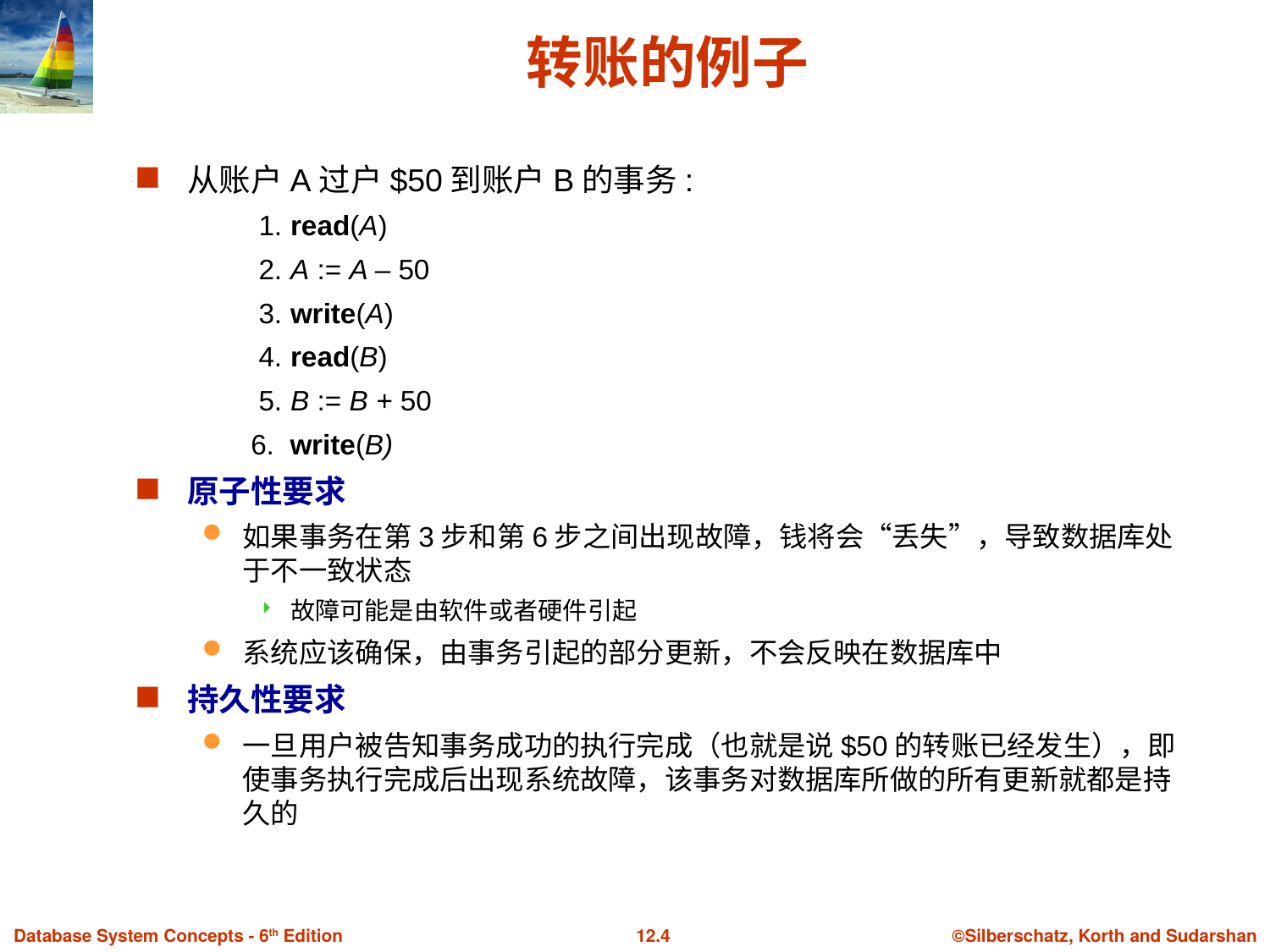

# 转账的例子
从账户A过户$50到账户B的事务:
1.	read(A)
2.	A := A – 50
3.	write(A)
4.	read(B)
5.	B := B + 50
6.  write(B)
原子性要求
如果事务在第3步和第6步之间出现故障，钱将会“丢失”，导致数据库处于不一致状态
故障可能是由软件或者硬件引起
系统应该确保，由事务引起的部分更新，不会反映在数据库中
持久性要求
一旦用户被告知事务成功的执行完成（也就是说$50的转账已经发生），即使事务执行完成后出现系统故障，该事务对数据库所做的所有更新就都是持久的